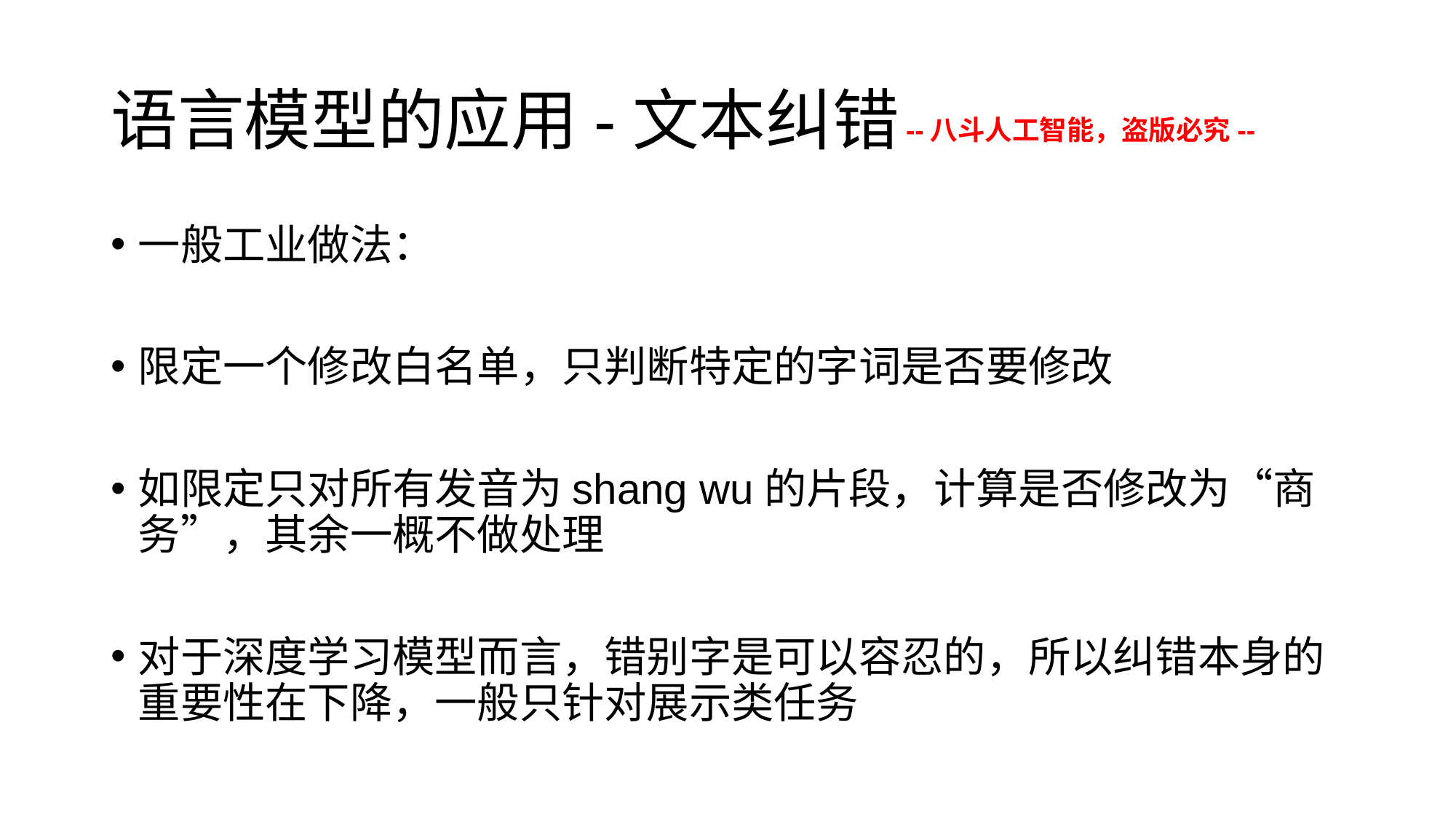

# 语言模型的应用-文本纠错
--八斗人工智能，盗版必究--
一般工业做法：

限定一个修改白名单，只判断特定的字词是否要修改

如限定只对所有发音为shang wu的片段，计算是否修改为“商务”，其余一概不做处理

对于深度学习模型而言，错别字是可以容忍的，所以纠错本身的重要性在下降，一般只针对展示类任务